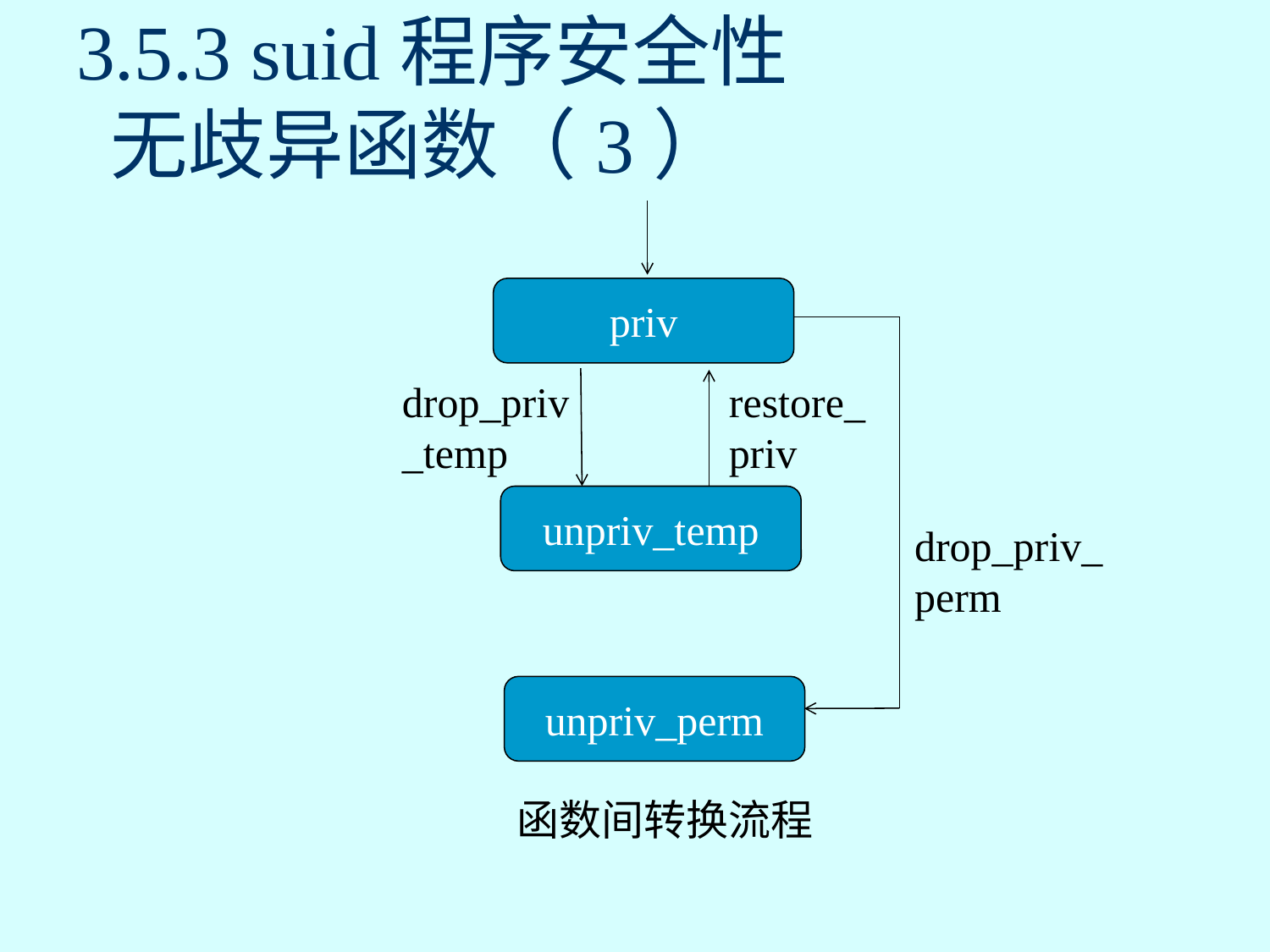

# 3.5.3 suid程序安全性 无歧异函数（3）
priv
drop_priv_temp
restore_priv
unpriv_temp
drop_priv_
perm
unpriv_perm
函数间转换流程
85